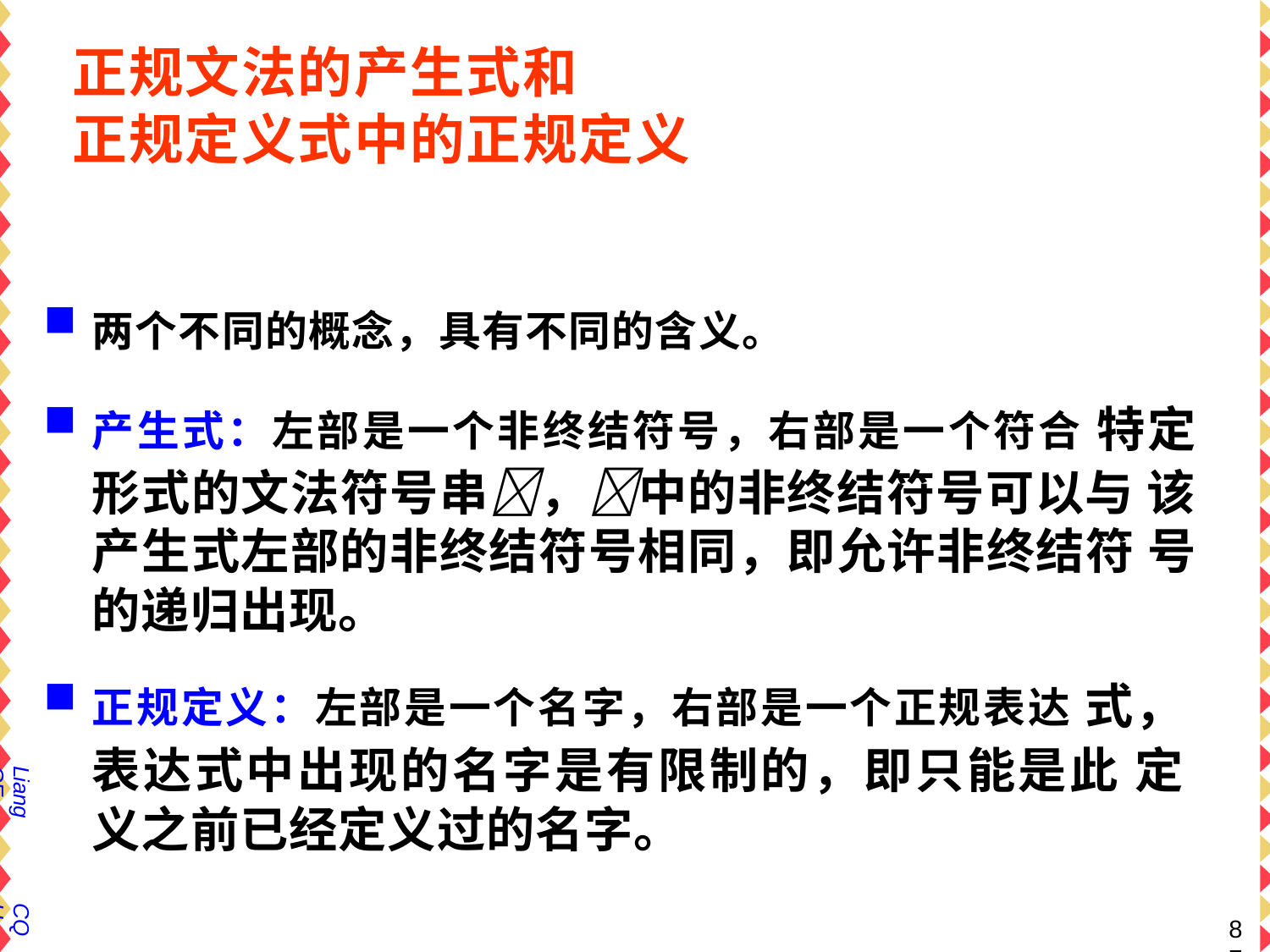

# 正规文法的产生式和
正规定义式中的正规定义
两个不同的概念，具有不同的含义。
产生式：左部是一个非终结符号，右部是一个符合 特定形式的文法符号串α，α中的非终结符号可以与 该产生式左部的非终结符号相同，即允许非终结符 号的递归出现。
正规定义：左部是一个名字，右部是一个正规表达 式，表达式中出现的名字是有限制的，即只能是此 定义之前已经定义过的名字。
Liang GE
CQU
87